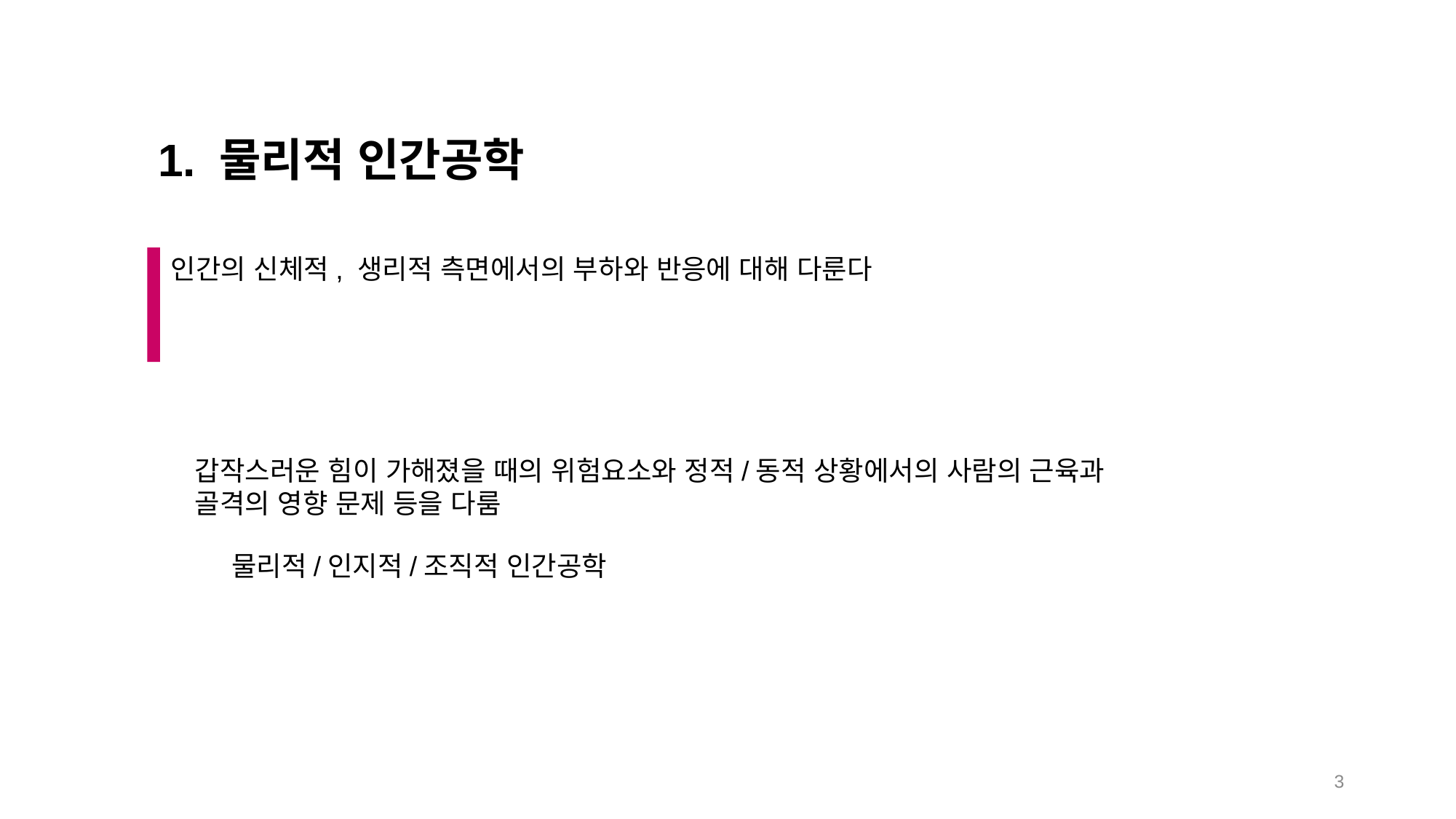

1. 물리적 인간공학
인간의 신체적, 생리적 측면에서의 부하와 반응에 대해 다룬다

갑작스러운 힘이 가해졌을 때의 위험요소와 정적/동적 상황에서의 사람의 근육과 골격의 영향 문제 등을 다룸
물리적/인지적/조직적 인간공학
3